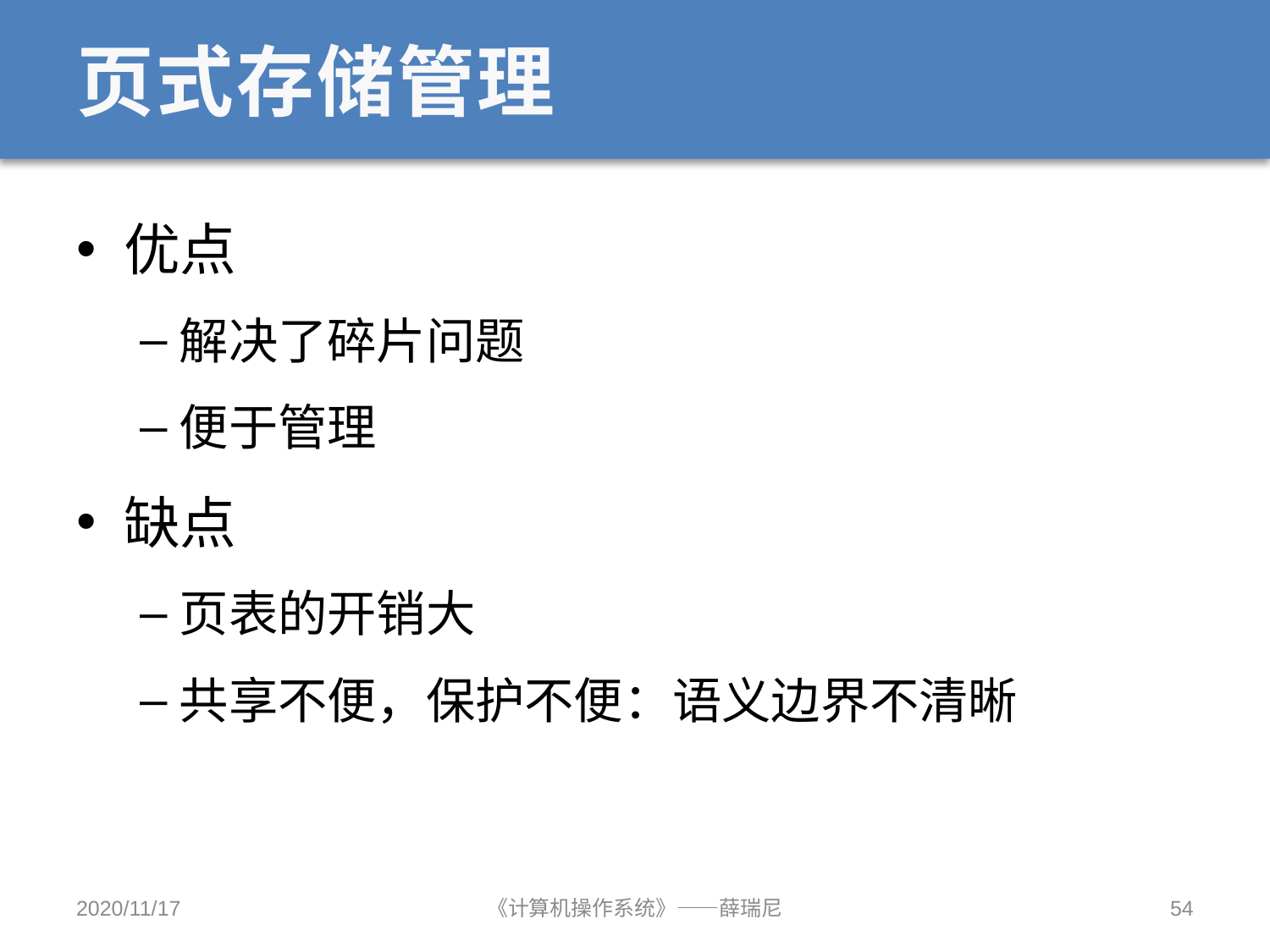

# 页式存储管理
优点
解决了碎片问题
便于管理
缺点
页表的开销大
共享不便，保护不便：语义边界不清晰
2020/11/17
《计算机操作系统》——薛瑞尼
54